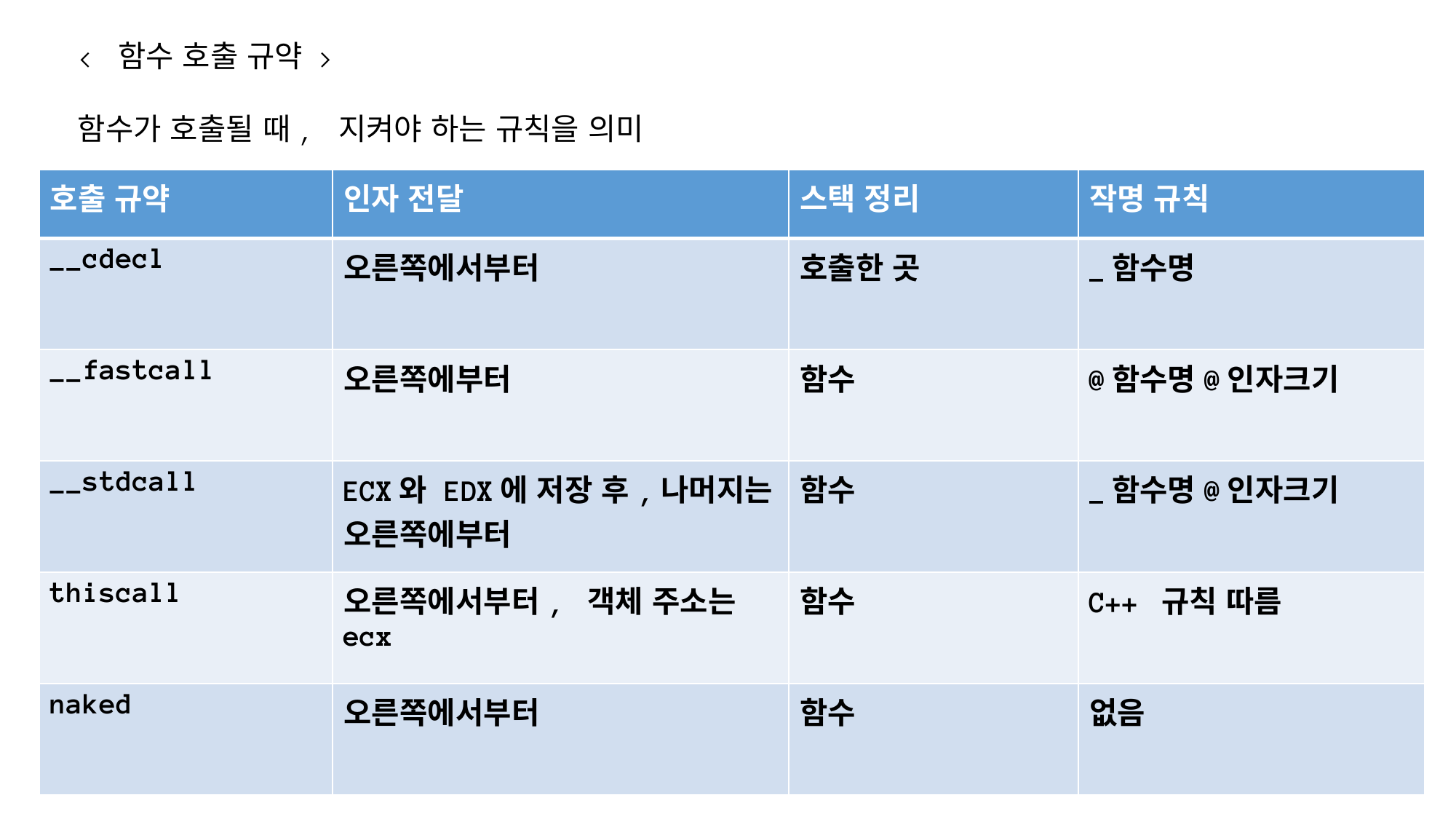

< 함수 호출 규약 >

함수가 호출될 때, 지켜야 하는 규칙을 의미

| 호출 규약 | 인자 전달 | 스택 정리 | 작명 규칙 |
| --- | --- | --- | --- |
| \_\_cdecl | 오른쪽에서부터 | 호출한 곳 | \_함수명 |
| \_\_fastcall | 오른쪽에부터 | 함수 | @함수명@인자크기 |
| \_\_stdcall | ECX와 EDX에 저장 후,나머지는 오른쪽에부터 | 함수 | \_함수명@인자크기 |
| thiscall | 오른쪽에서부터, 객체 주소는 ecx | 함수 | C++ 규칙 따름 |
| naked | 오른쪽에서부터 | 함수 | 없음 |